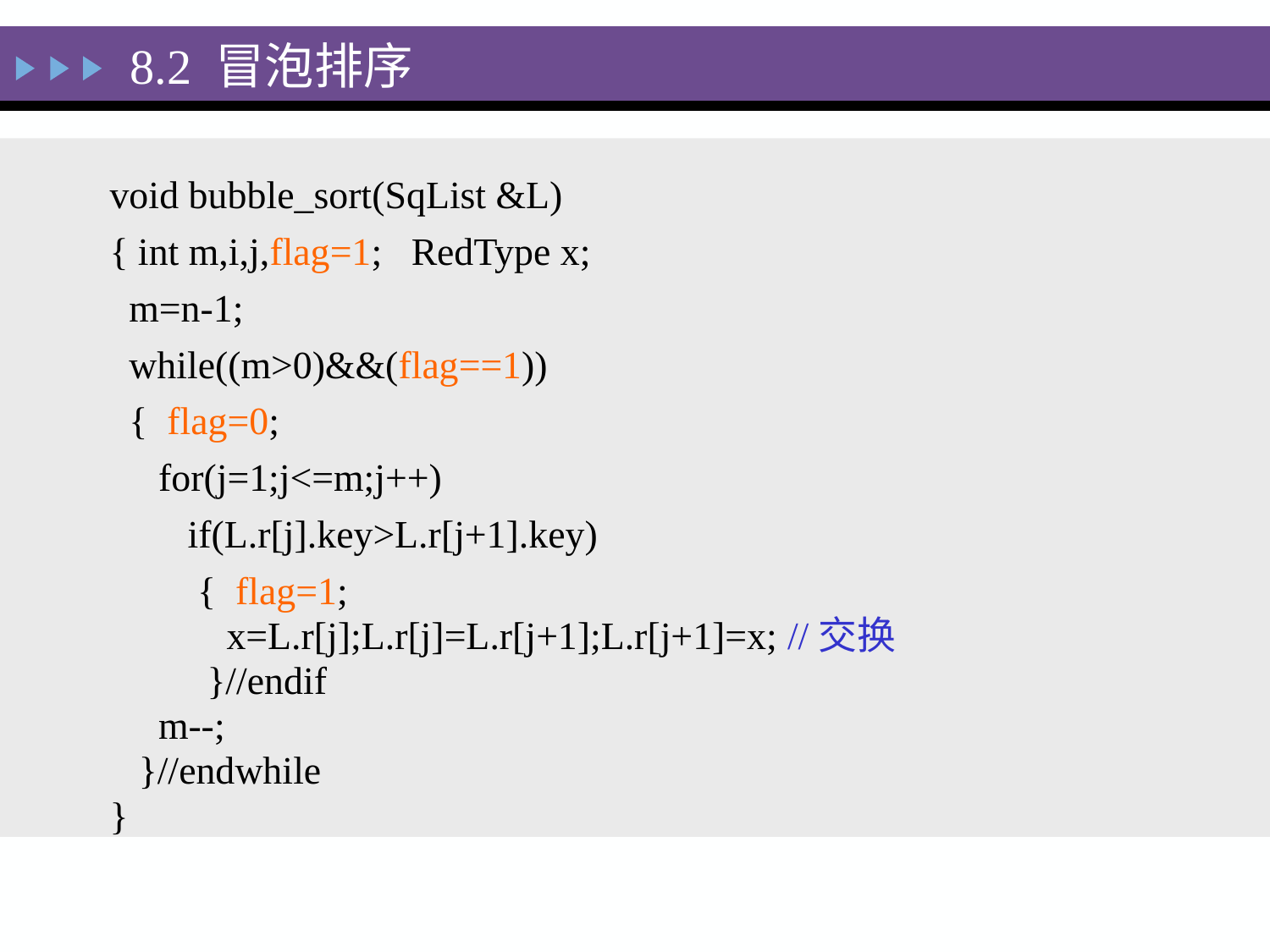

# 8.2 冒泡排序

 void bubble_sort(SqList &L)
 { int m,i,j,flag=1;   RedType x;
   m=n-1;
   while((m>0)&&(flag==1))
   {  flag=0;
      for(j=1;j<=m;j++)
         if(L.r[j].key>L.r[j+1].key)
          {  flag=1;
             x=L.r[j];L.r[j]=L.r[j+1];L.r[j+1]=x; //交换
           }//endif
      m--;
    }//endwhile
 }